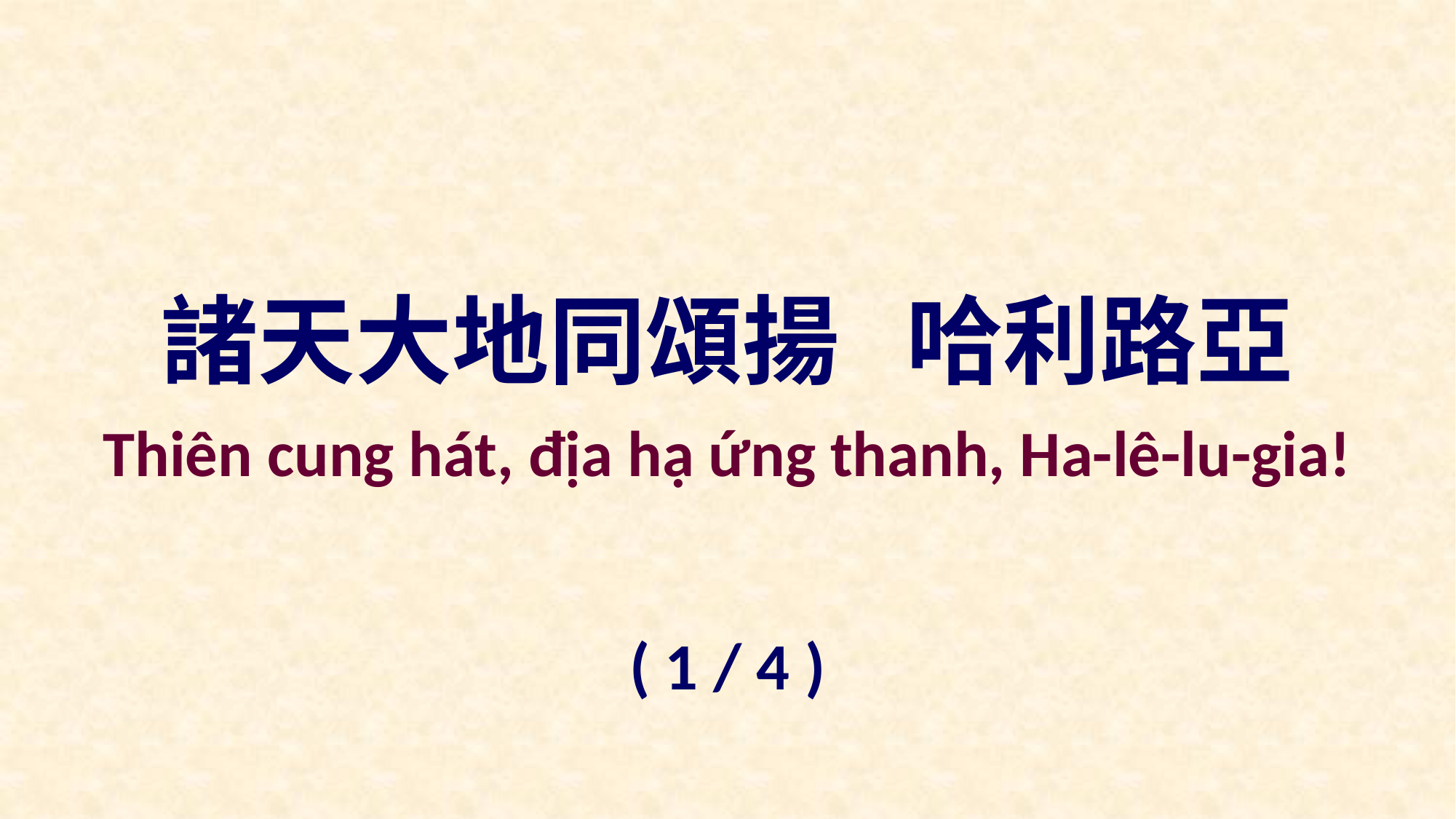

諸天大地同頌揚   哈利路亞
Thiên cung hát, địa hạ ứng thanh, Ha-lê-lu-gia!
( 1 / 4 )